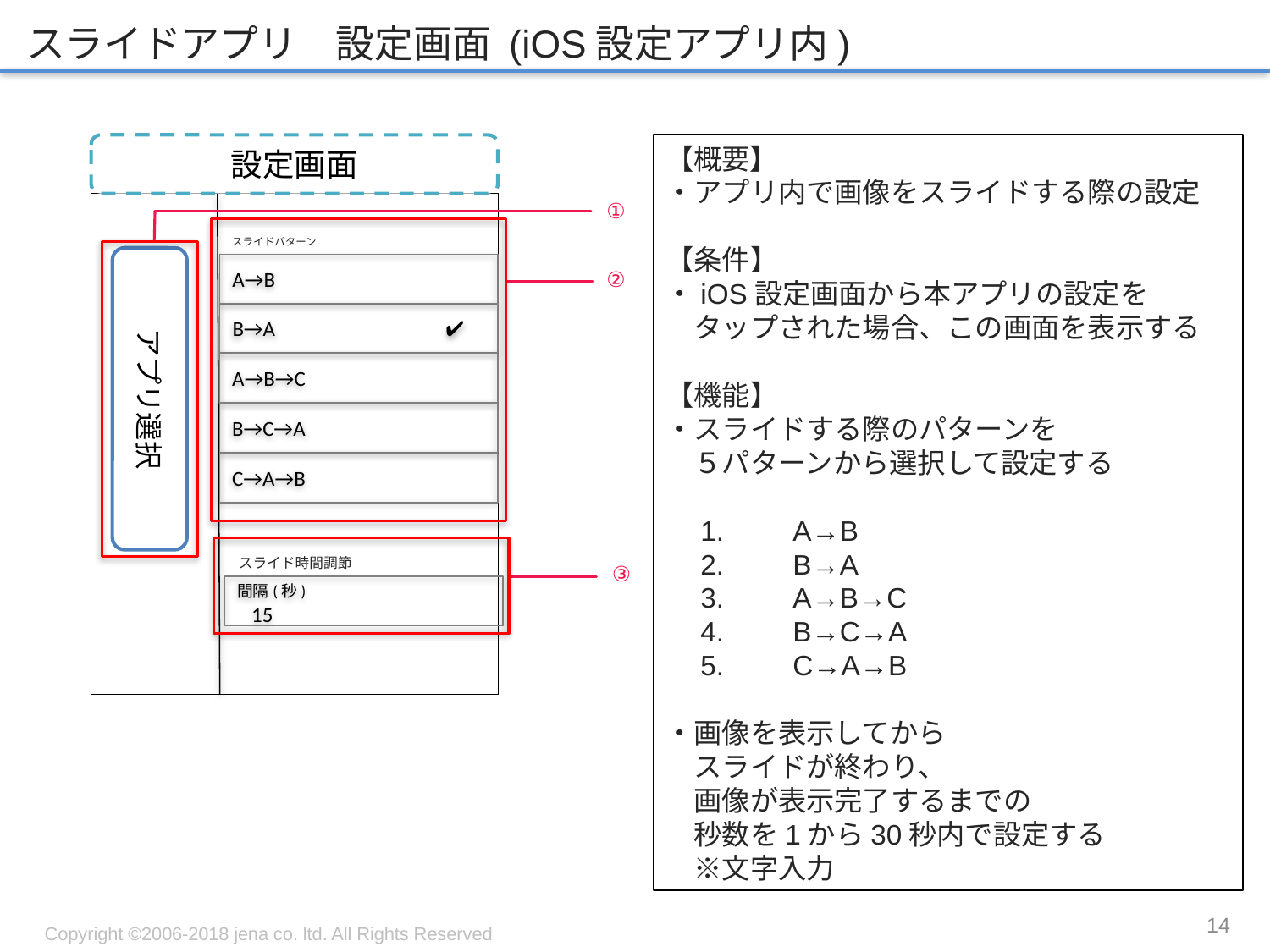

# スライドアプリ　設定画面 (iOS設定アプリ内)
設定画面

【概要】
・アプリ内で画像をスライドする際の設定

【条件】
・iOS設定画面から本アプリの設定を
　タップされた場合、この画面を表示する

【機能】
・スライドする際のパターンを
　５パターンから選択して設定する

　1.	A→B
　2.	B→A
　3.	A→B→C
　4.	B→C→A
　5.	C→A→B

・画像を表示してから
　スライドが終わり、
　画像が表示完了するまでの
　秒数を1から30秒内で設定する
　※文字入力
①

スライドパターン

アプリ選択
A→B
②
B→A                                   ✔
A→B→C
B→C→A

C→A→B
スライド時間調節
③
間隔(秒)  　　　　　　            15
14